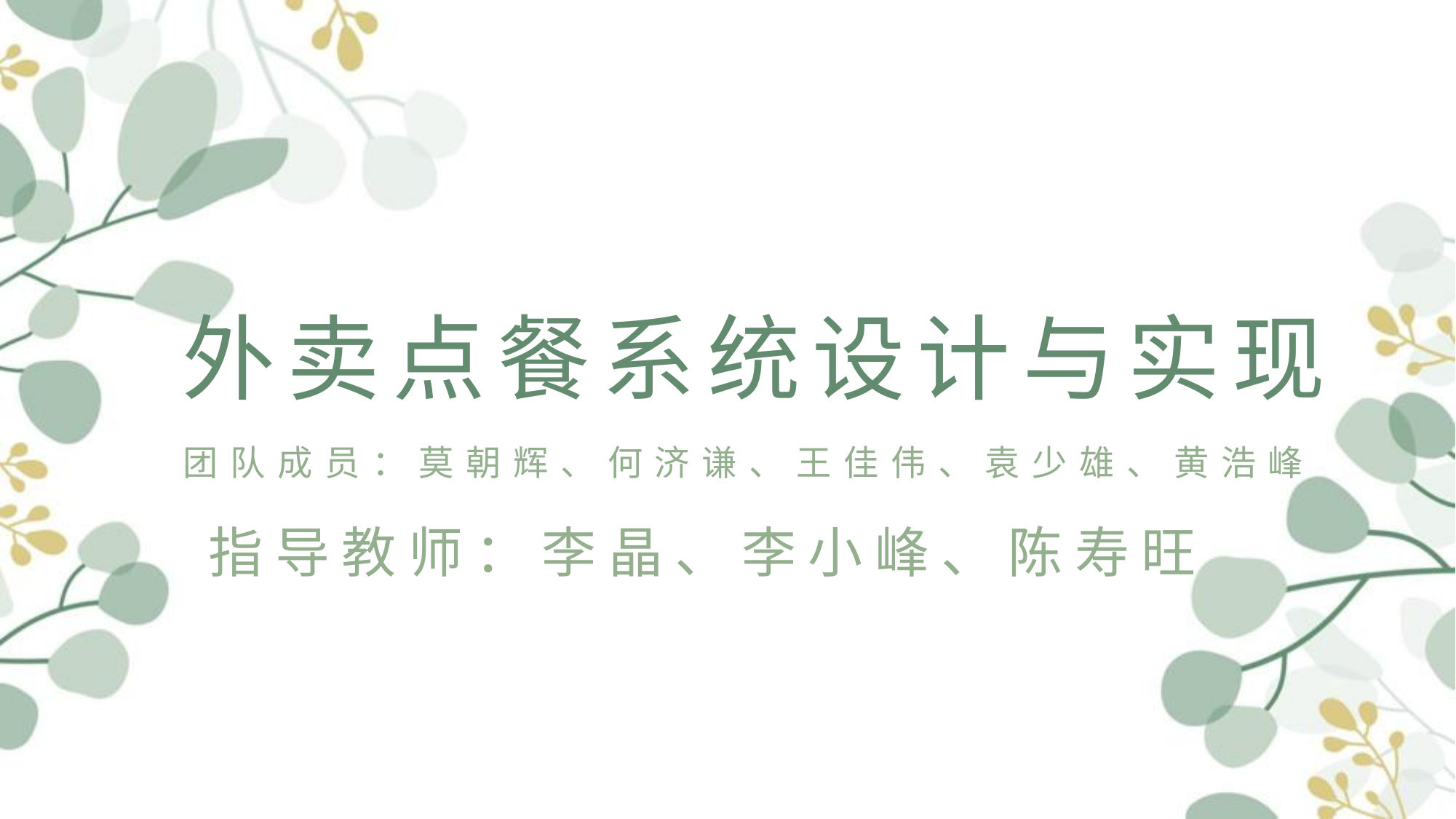

# 外卖点餐系统设计与实现
团队成员：莫朝辉、何济谦、王佳伟、袁少雄、黄浩峰

指导教师：李晶、李小峰、陈寿旺